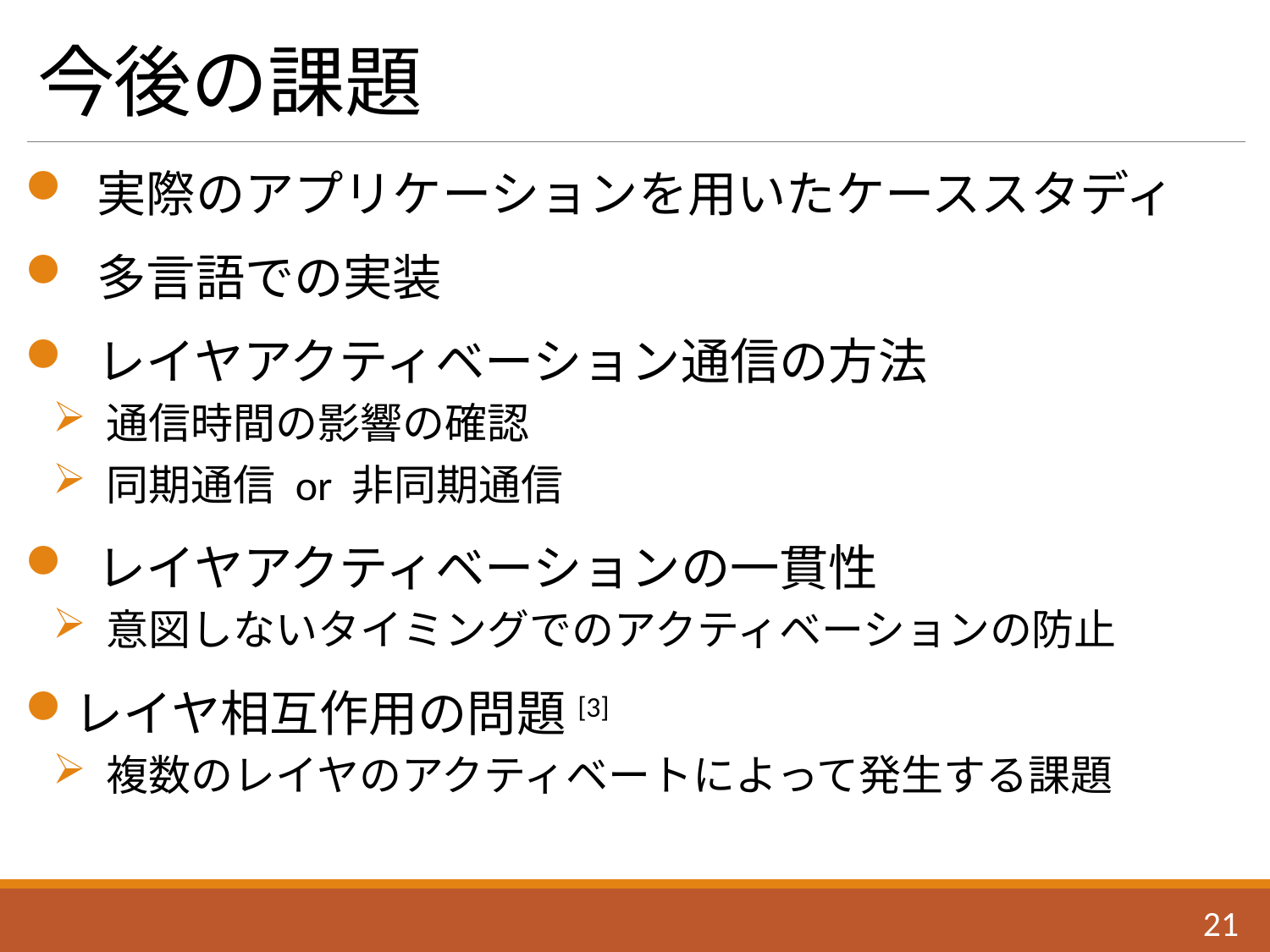

# 今後の課題
 実際のアプリケーションを用いたケーススタディ
 多言語での実装
 レイヤアクティベーション通信の方法
 通信時間の影響の確認
 同期通信 or 非同期通信
 レイヤアクティベーションの一貫性
 意図しないタイミングでのアクティベーションの防止
レイヤ相互作用の問題[3]
 複数のレイヤのアクティベートによって発生する課題
21